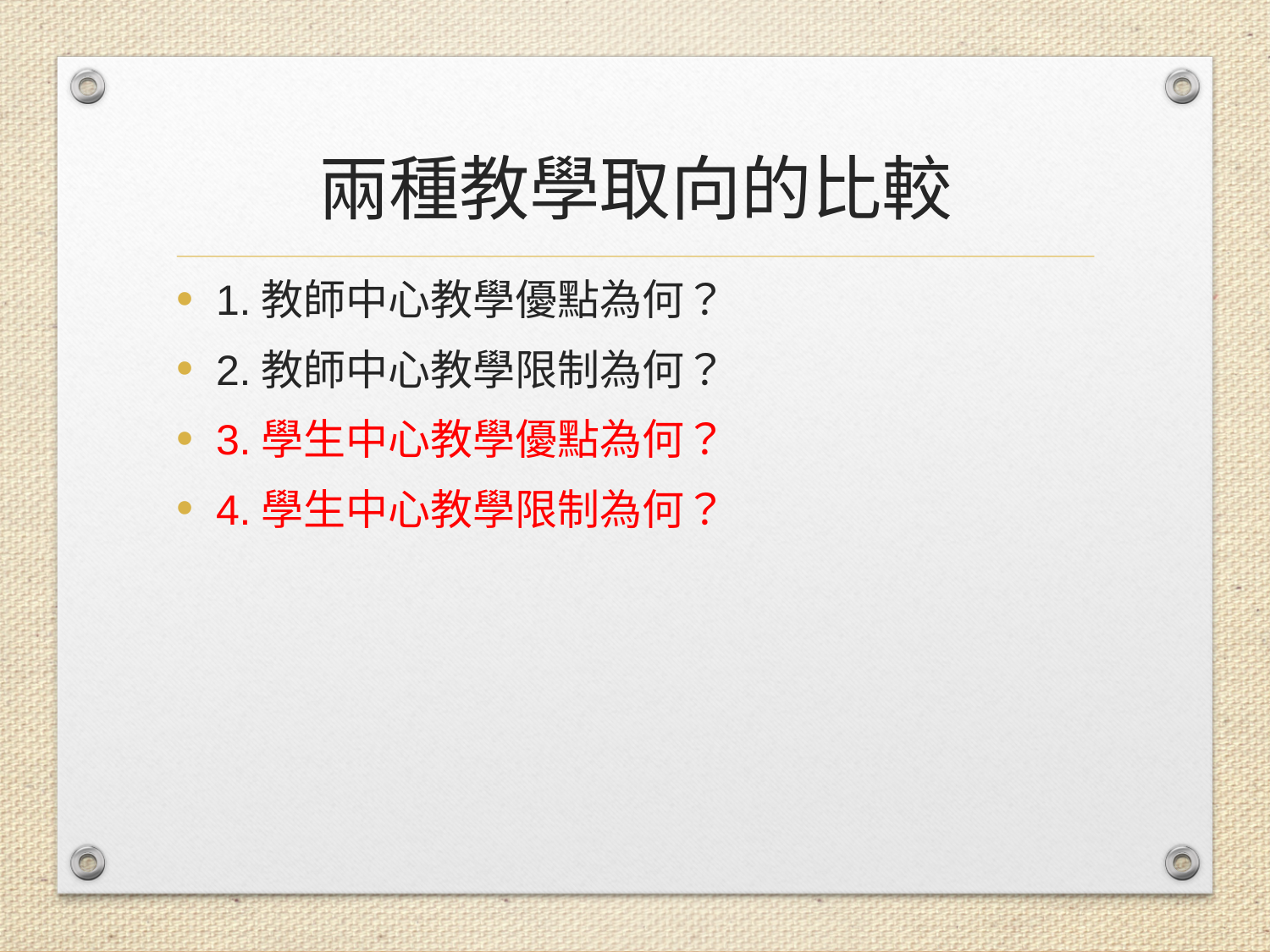

# 兩種教學取向的比較
1.教師中心教學優點為何？
2.教師中心教學限制為何？
3.學生中心教學優點為何？
4.學生中心教學限制為何？